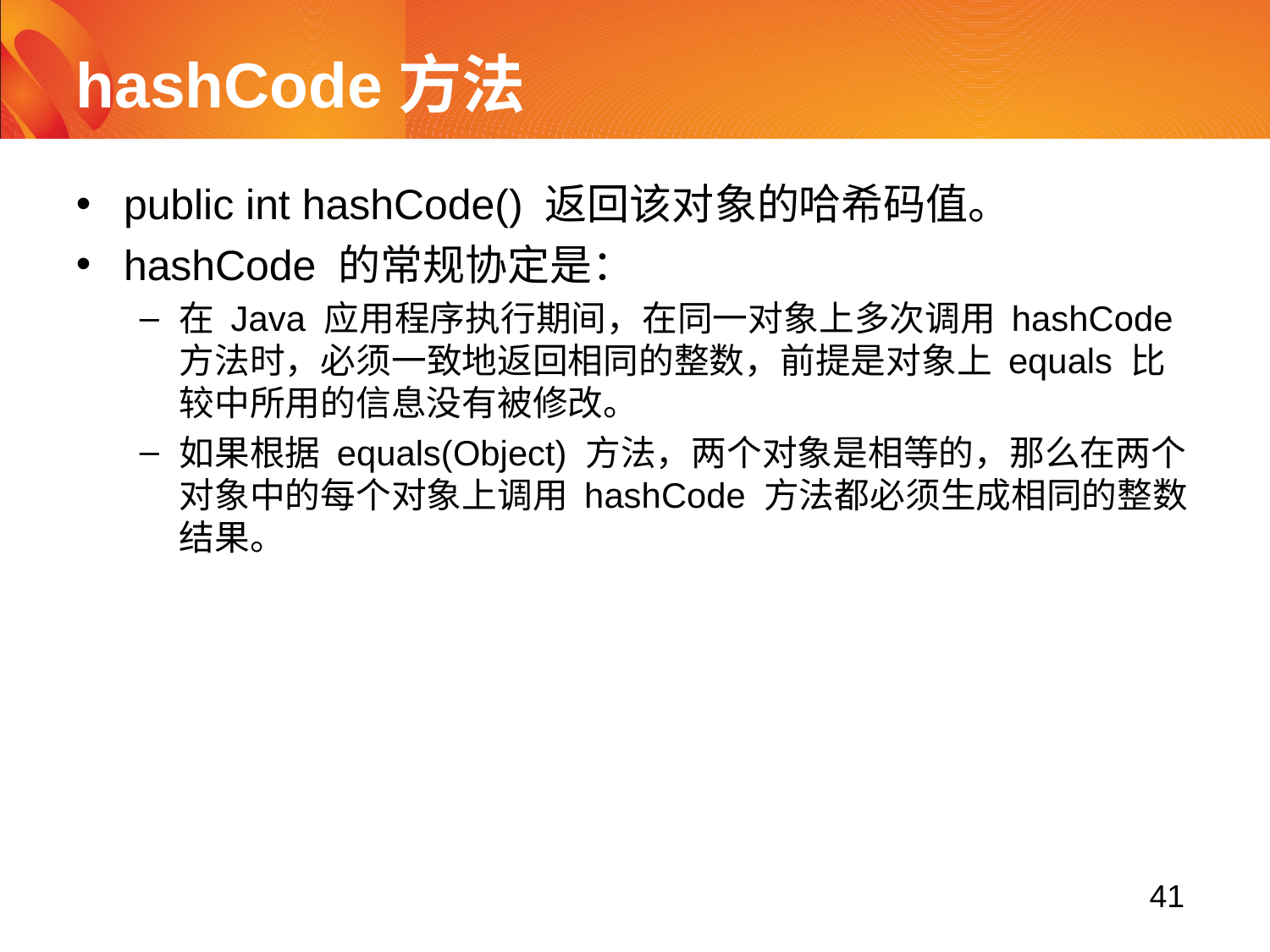

# hashCode方法
public int hashCode() 返回该对象的哈希码值。
hashCode 的常规协定是：
在 Java 应用程序执行期间，在同一对象上多次调用 hashCode 方法时，必须一致地返回相同的整数，前提是对象上 equals 比较中所用的信息没有被修改。
如果根据 equals(Object) 方法，两个对象是相等的，那么在两个对象中的每个对象上调用 hashCode 方法都必须生成相同的整数结果。